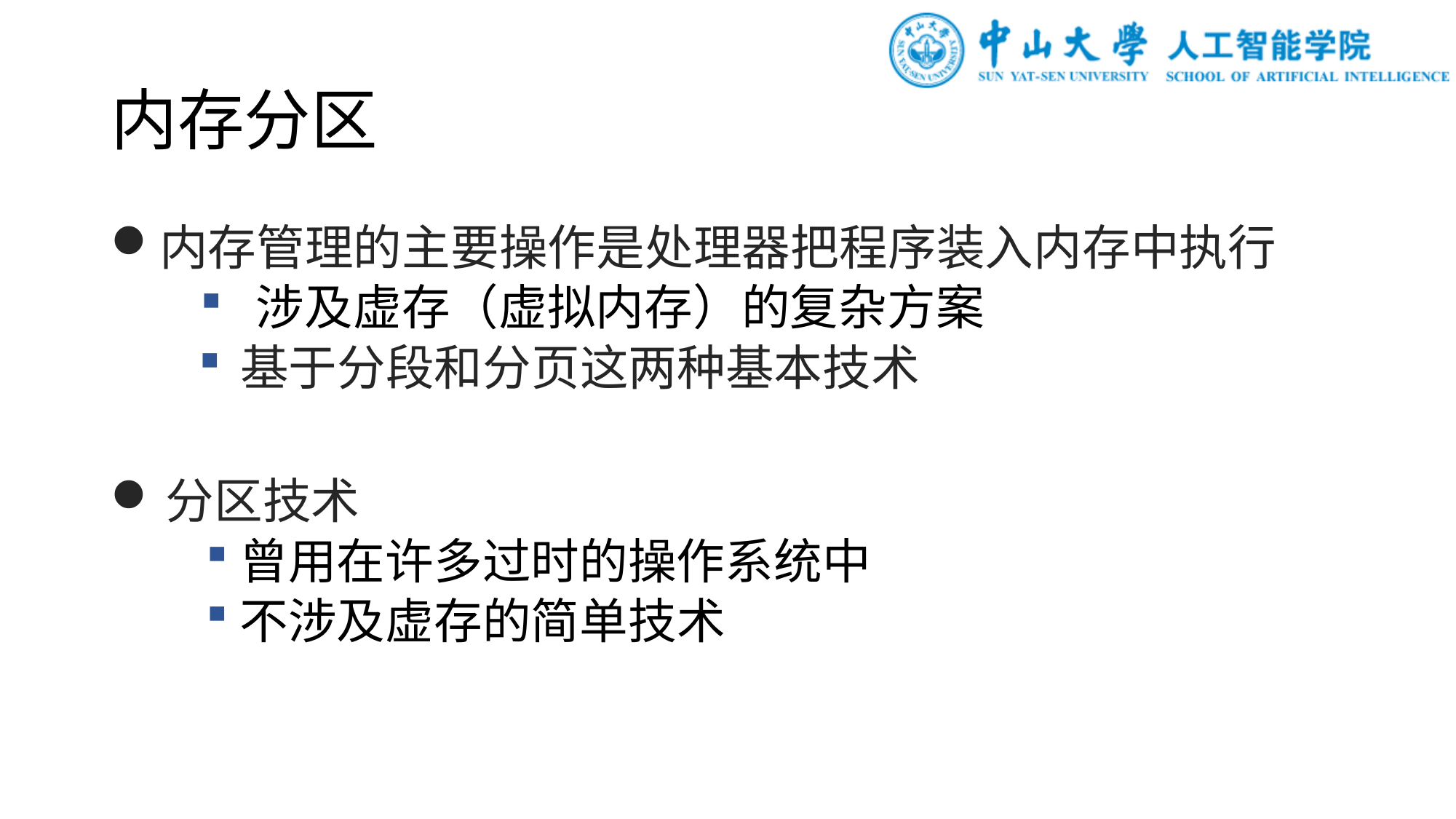

# 内存分区
内存管理的主要操作是处理器把程序装入内存中执行
 涉及虚存（虚拟内存）的复杂方案
基于分段和分页这两种基本技术

分区技术
曾用在许多过时的操作系统中
不涉及虚存的简单技术